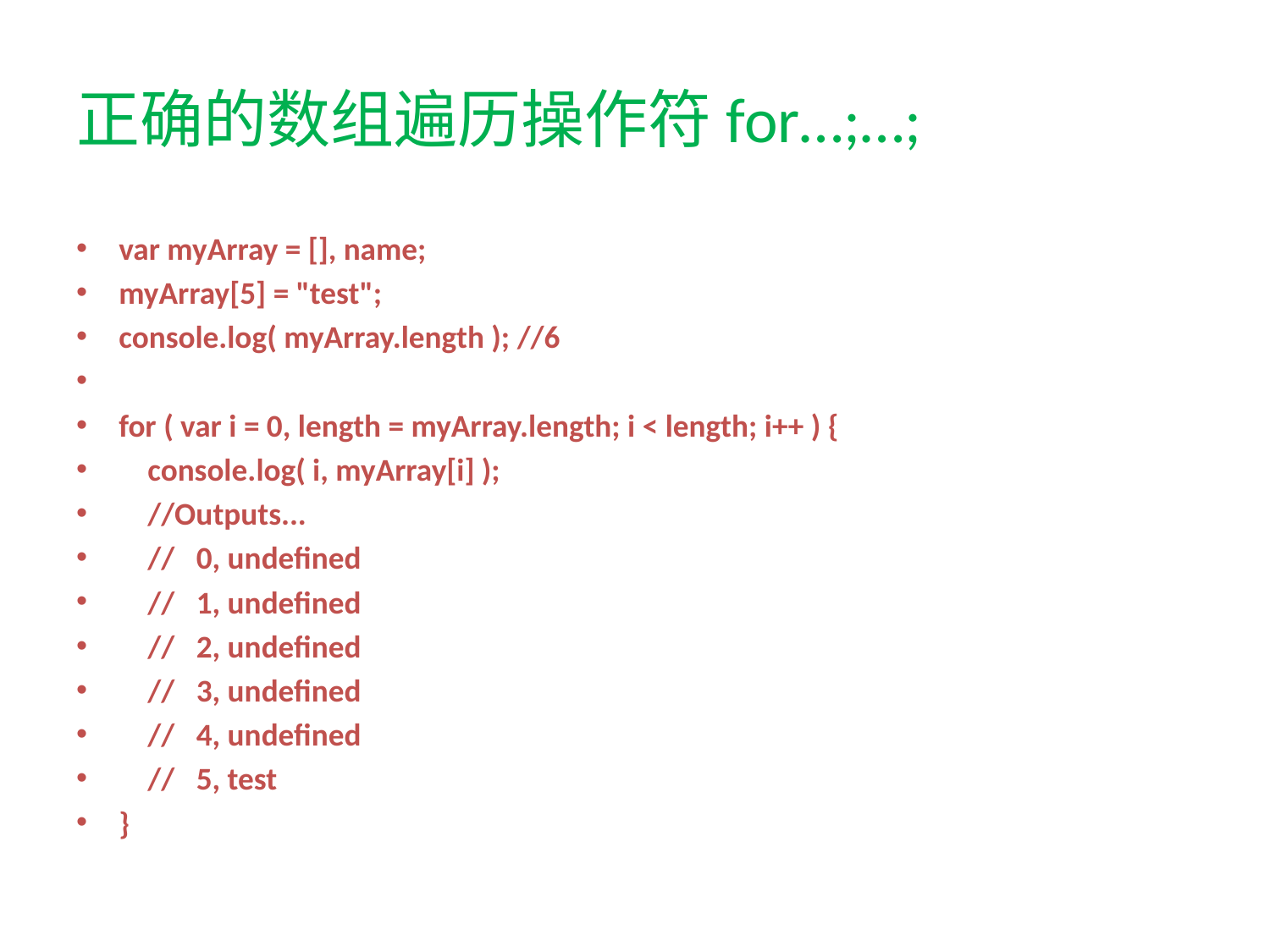

# 正确的数组遍历操作符for…;…;
var myArray = [], name;
myArray[5] = "test";
console.log( myArray.length ); //6

for ( var i = 0, length = myArray.length; i < length; i++ ) {
    console.log( i, myArray[i] );
    //Outputs...
    //   0, undefined
    //   1, undefined
    //   2, undefined
    //   3, undefined
    //   4, undefined
    //   5, test
}